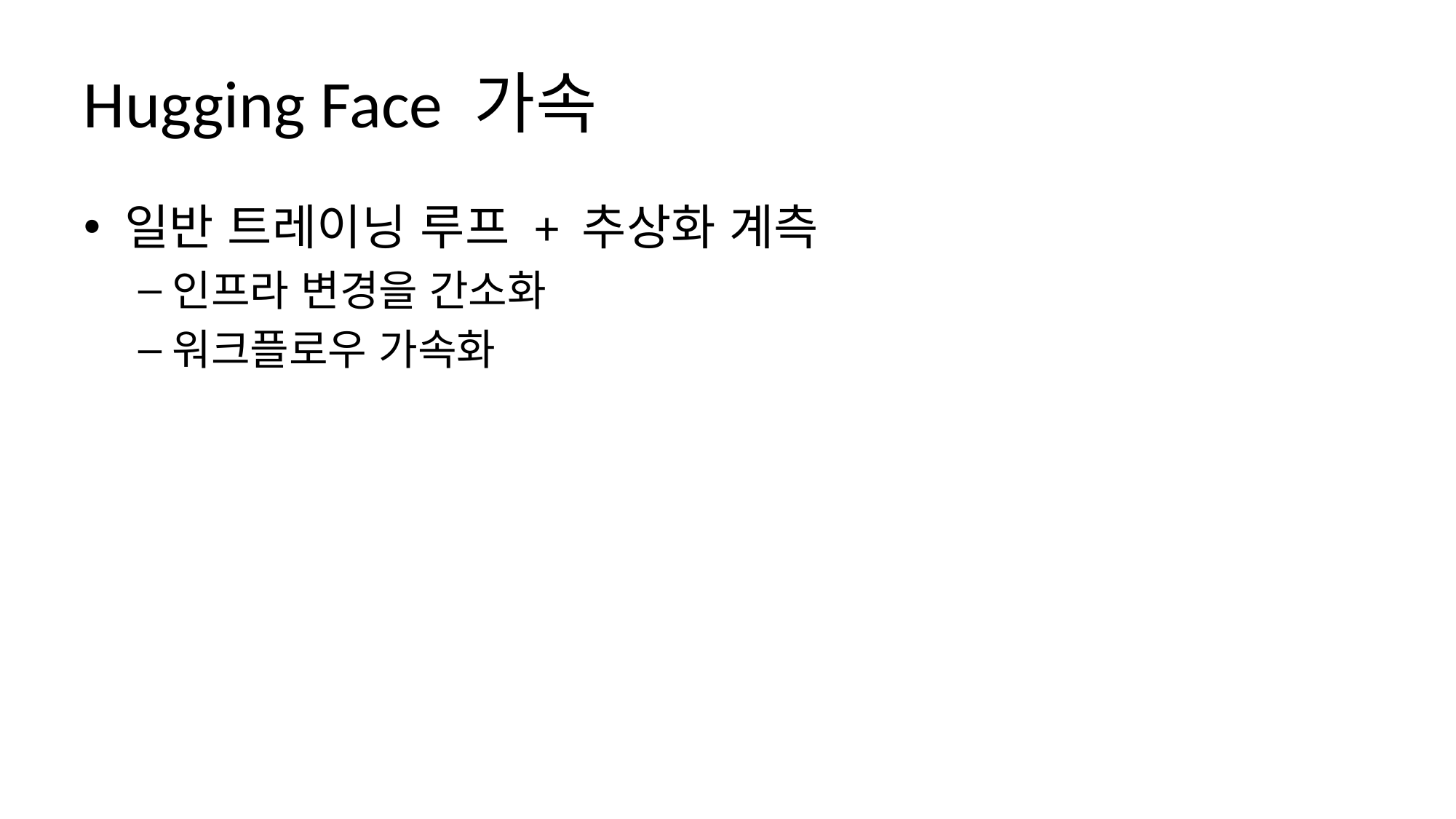

# Hugging Face 가속
일반 트레이닝 루프 + 추상화 계측
인프라 변경을 간소화
워크플로우 가속화